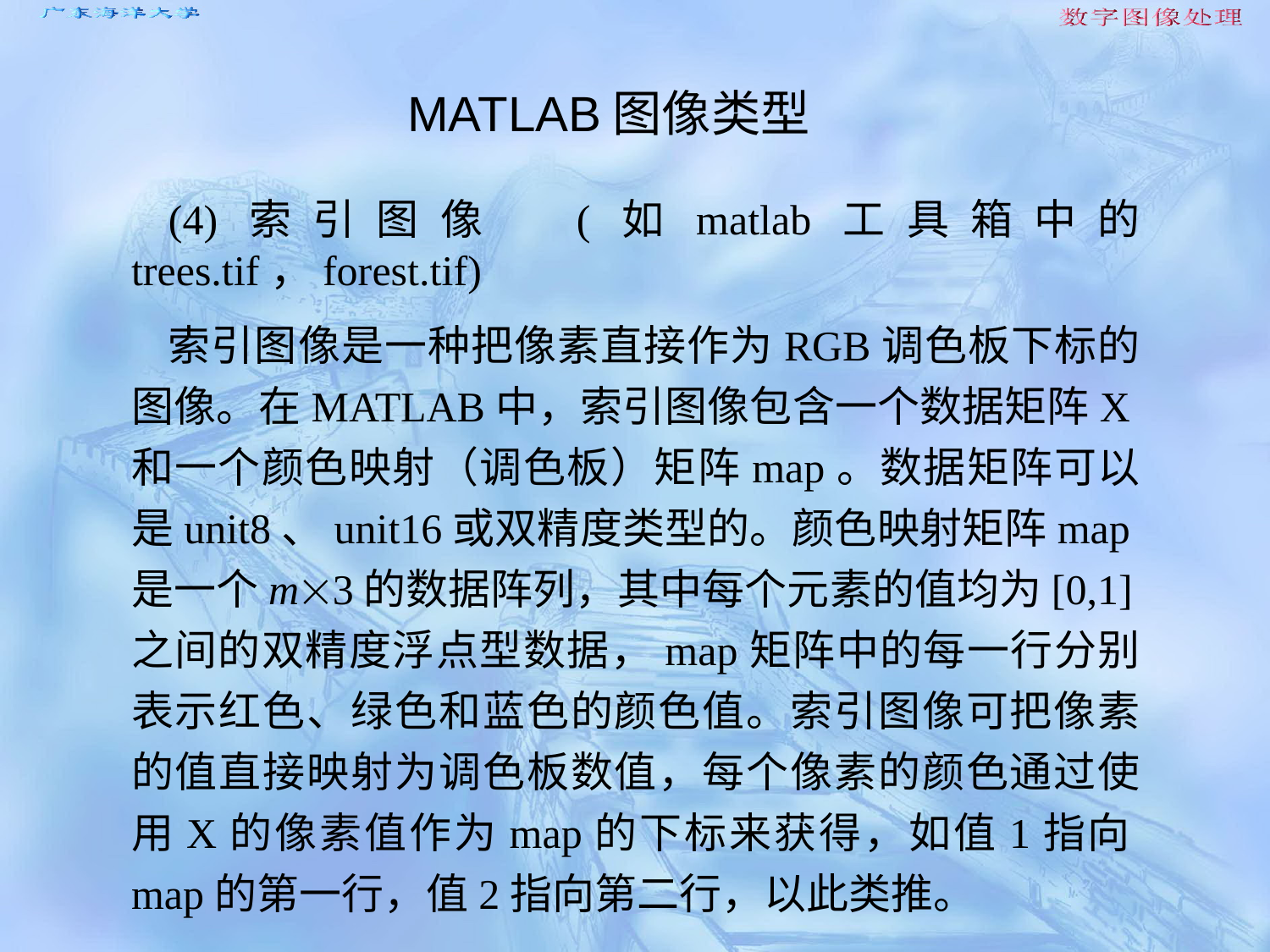

MATLAB图像类型
(4)索引图像  (如matlab工具箱中的 trees.tif，forest.tif)
索引图像是一种把像素直接作为RGB调色板下标的图像。在MATLAB中，索引图像包含一个数据矩阵X和一个颜色映射（调色板）矩阵map。数据矩阵可以是unit8、unit16或双精度类型的。颜色映射矩阵map是一个m×3的数据阵列，其中每个元素的值均为[0,1]之间的双精度浮点型数据，map矩阵中的每一行分别表示红色、绿色和蓝色的颜色值。索引图像可把像素的值直接映射为调色板数值，每个像素的颜色通过使用X的像素值作为map的下标来获得，如值1指向map的第一行，值2指向第二行，以此类推。